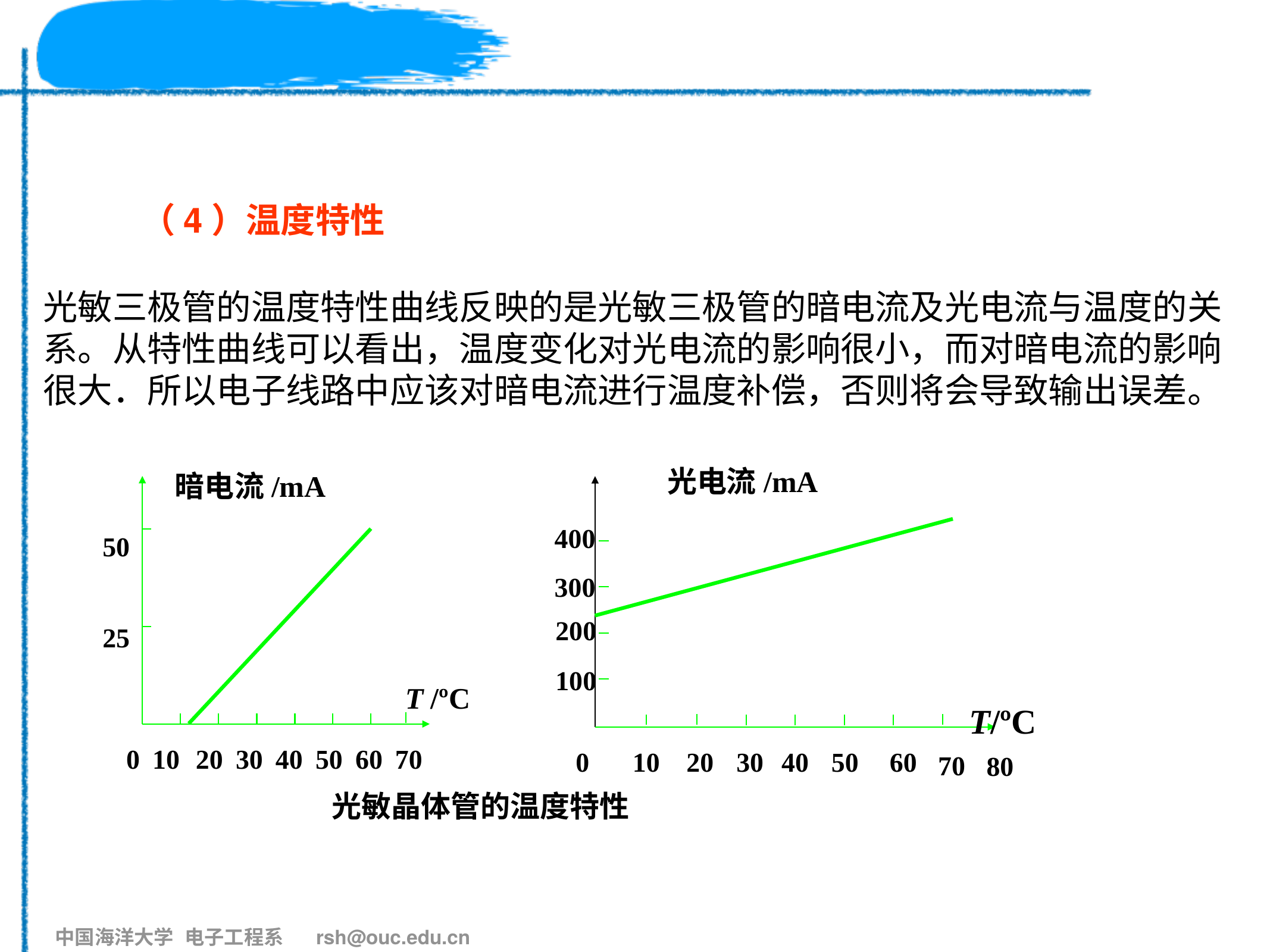

#
（4）温度特性
光敏三极管的温度特性曲线反映的是光敏三极管的暗电流及光电流与温度的关系。从特性曲线可以看出，温度变化对光电流的影响很小，而对暗电流的影响很大．所以电子线路中应该对暗电流进行温度补偿，否则将会导致输出误差。
光电流/mA

400

300

200

100
T/ºC

  0
10
20
30
40
50
60

70
80
暗电流/mA

50

25

T /ºC

 0
10
20
30
40
50
60
70

光敏晶体管的温度特性